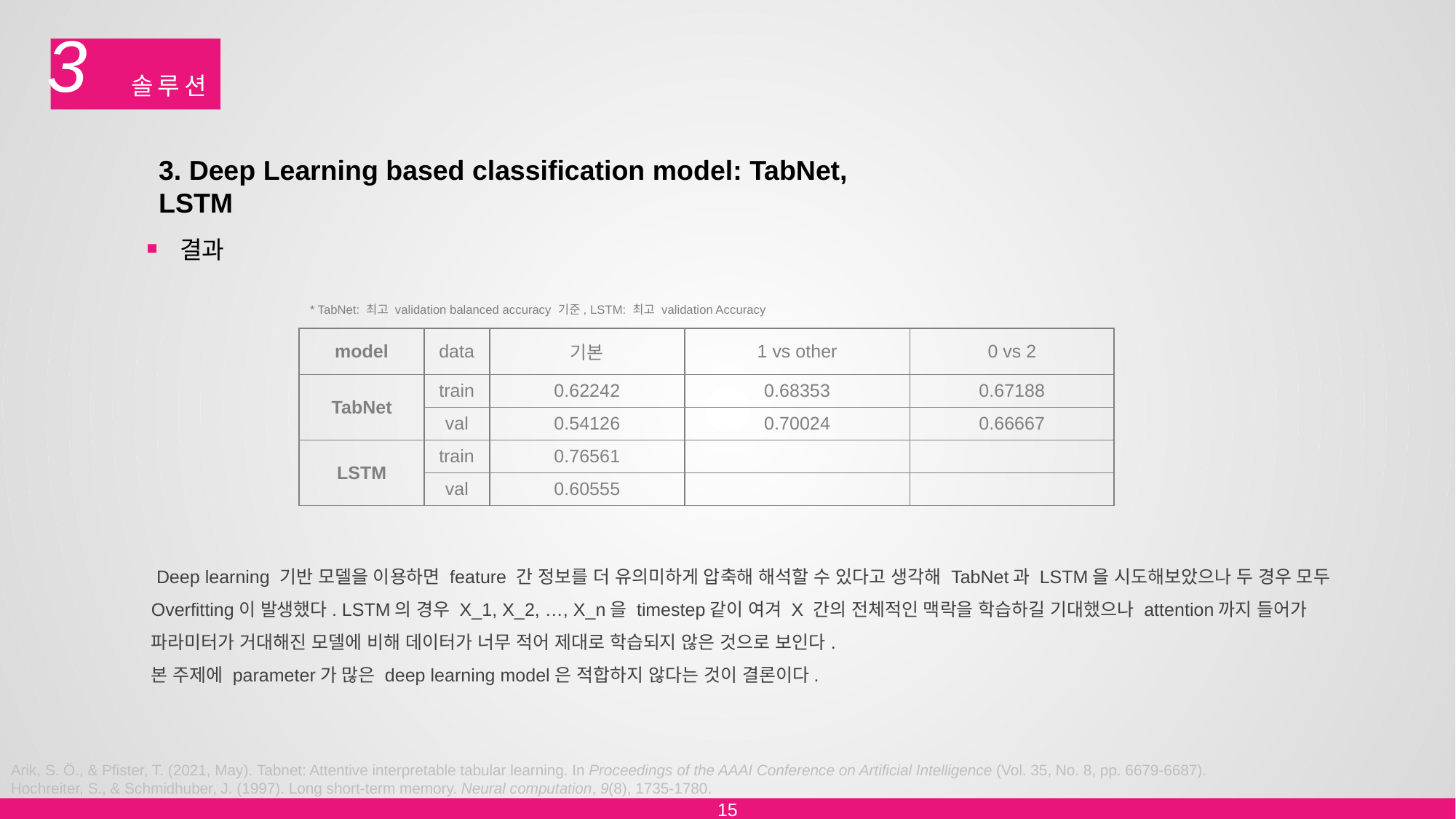

3

# 솔루션
3. Deep Learning based classification model: TabNet, LSTM
결과

* TabNet: 최고 validation balanced accuracy 기준, LSTM: 최고 validation Accuracy
| model | data | 기본 | 1 vs other | 0 vs 2 |
| --- | --- | --- | --- | --- |
| TabNet | train | 0.62242 | 0.68353 | 0.67188 |
|  | val | 0.54126 | 0.70024 | 0.66667 |
| LSTM | train | 0.76561 |  |  |
|  | val | 0.60555 |  |  |
 Deep learning 기반 모델을 이용하면 feature 간 정보를 더 유의미하게 압축해 해석할 수 있다고 생각해 TabNet과 LSTM을 시도해보았으나 두 경우 모두 Overfitting이 발생했다. LSTM의 경우 X_1, X_2, …, X_n을 timestep같이 여겨 X 간의 전체적인 맥락을 학습하길 기대했으나 attention까지 들어가 파라미터가 거대해진 모델에 비해 데이터가 너무 적어 제대로 학습되지 않은 것으로 보인다.
본 주제에 parameter가 많은 deep learning model은 적합하지 않다는 것이 결론이다.
Arik, S. Ö., & Pfister, T. (2021, May). Tabnet: Attentive interpretable tabular learning. In Proceedings of the AAAI Conference on Artificial Intelligence (Vol. 35, No. 8, pp. 6679-6687).
Hochreiter, S., & Schmidhuber, J. (1997). Long short-term memory. Neural computation, 9(8), 1735-1780.
15